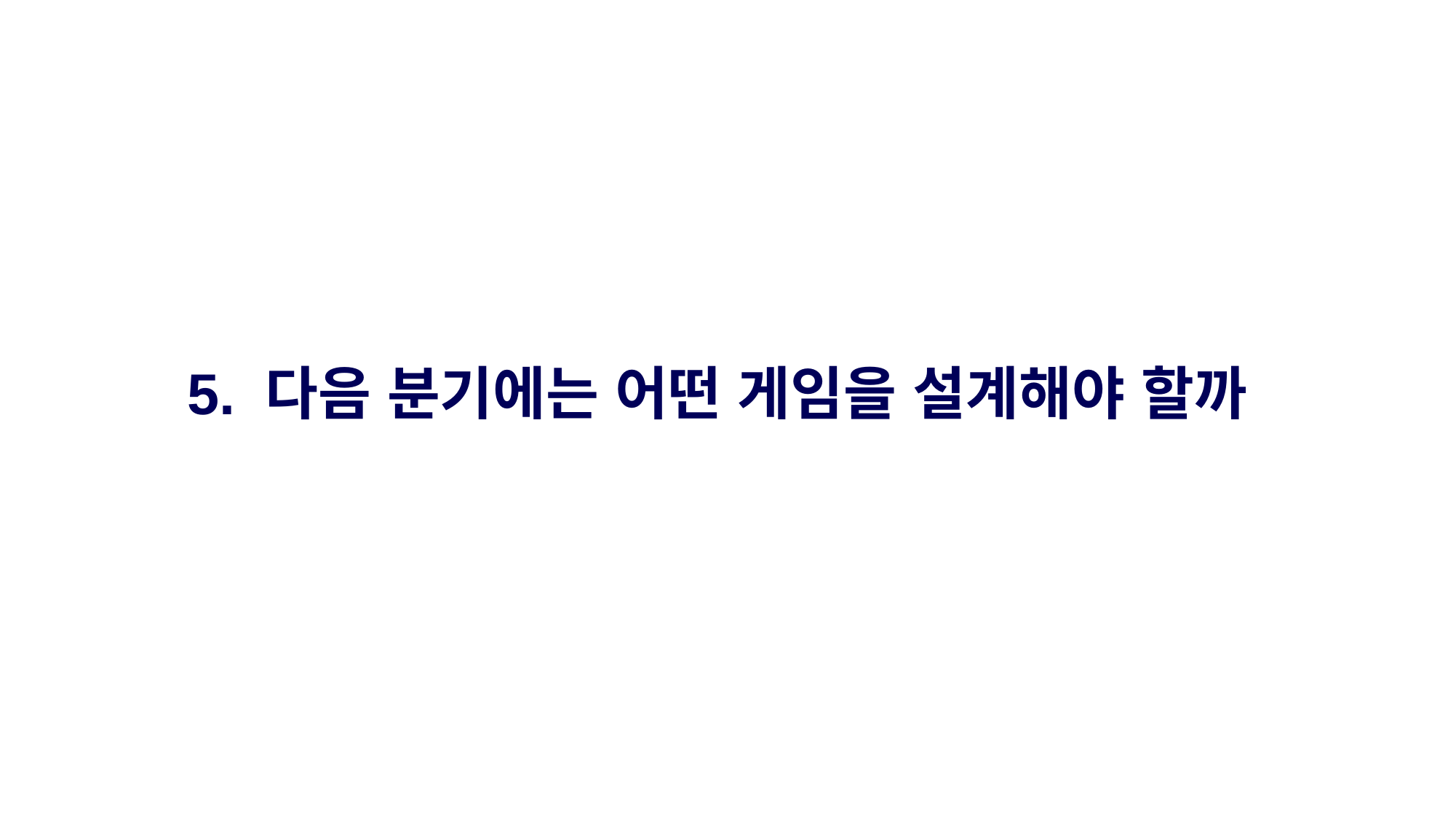

5. 다음 분기에는 어떤 게임을 설계해야 할까